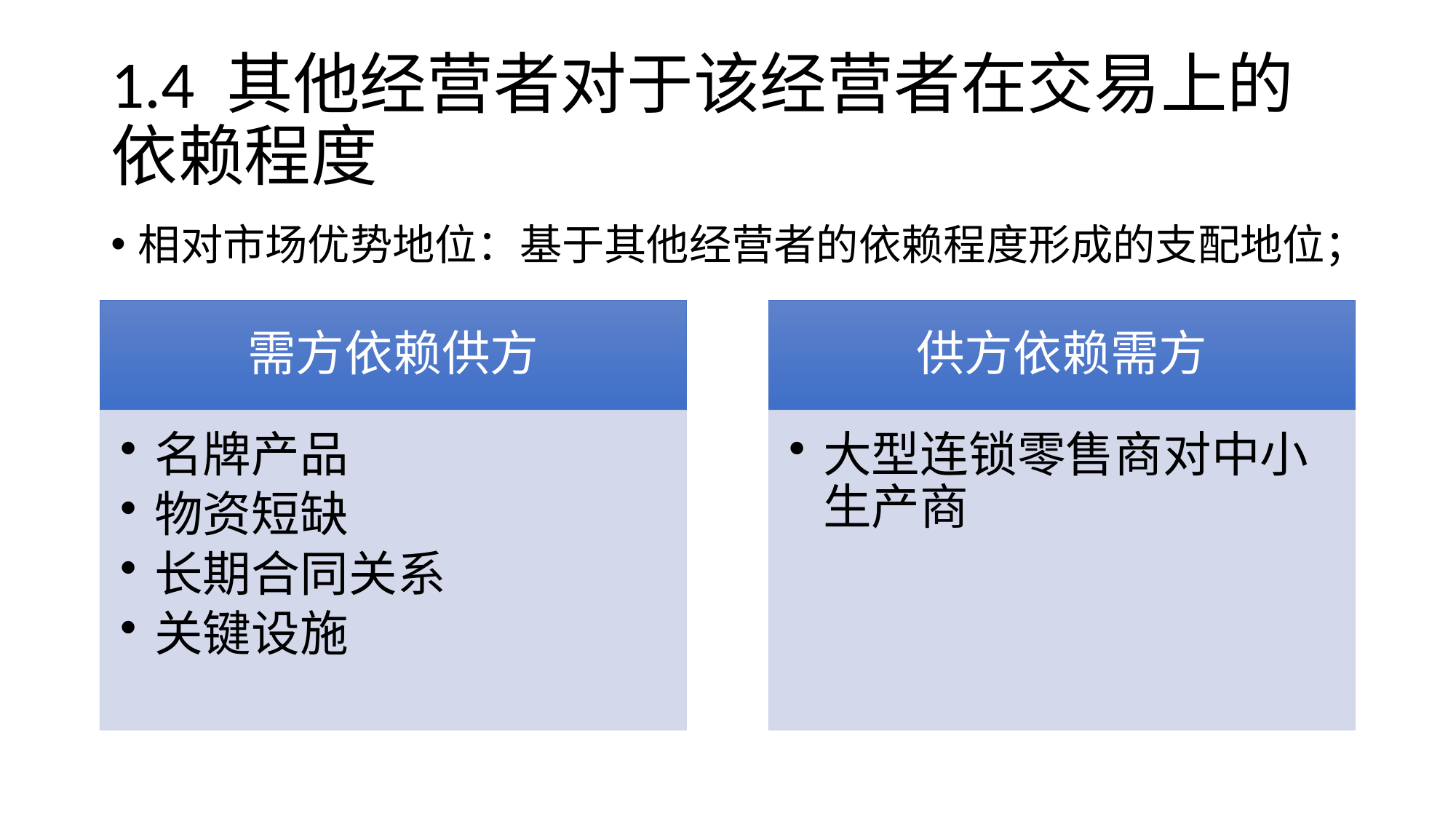

# 1.4 其他经营者对于该经营者在交易上的依赖程度
相对市场优势地位：基于其他经营者的依赖程度形成的支配地位；

需方依赖供方
名牌产品
物资短缺
长期合同关系
关键设施
供方依赖需方
大型连锁零售商对中小生产商